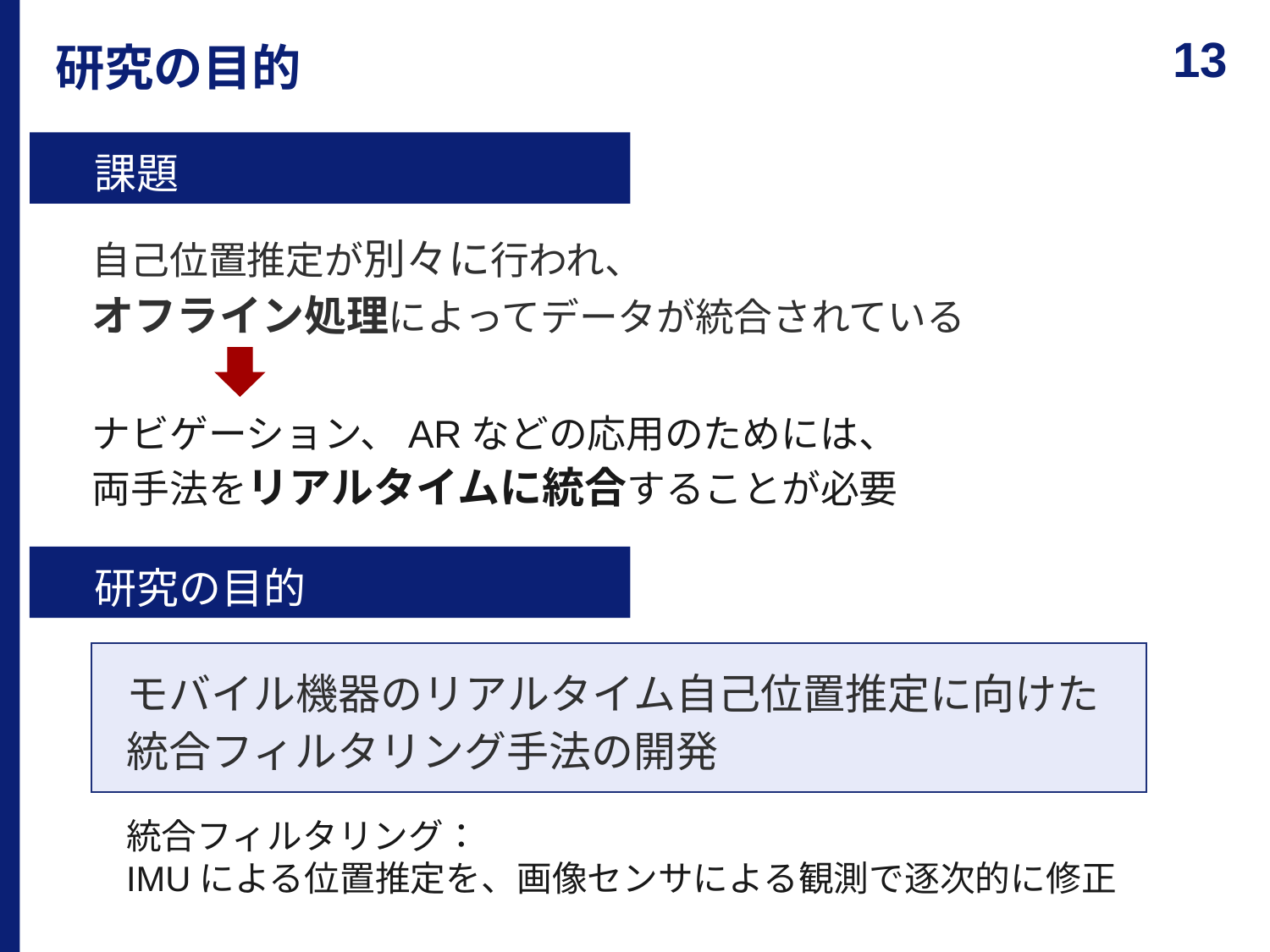

# 研究の目的
課題
自己位置推定が別々に行われ、
オフライン処理によってデータが統合されている

ナビゲーション、ARなどの応用のためには、
両手法をリアルタイムに統合することが必要

研究の目的
モバイル機器のリアルタイム自己位置推定に向けた
統合フィルタリング手法の開発
統合フィルタリング：
IMUによる位置推定を、画像センサによる観測で逐次的に修正